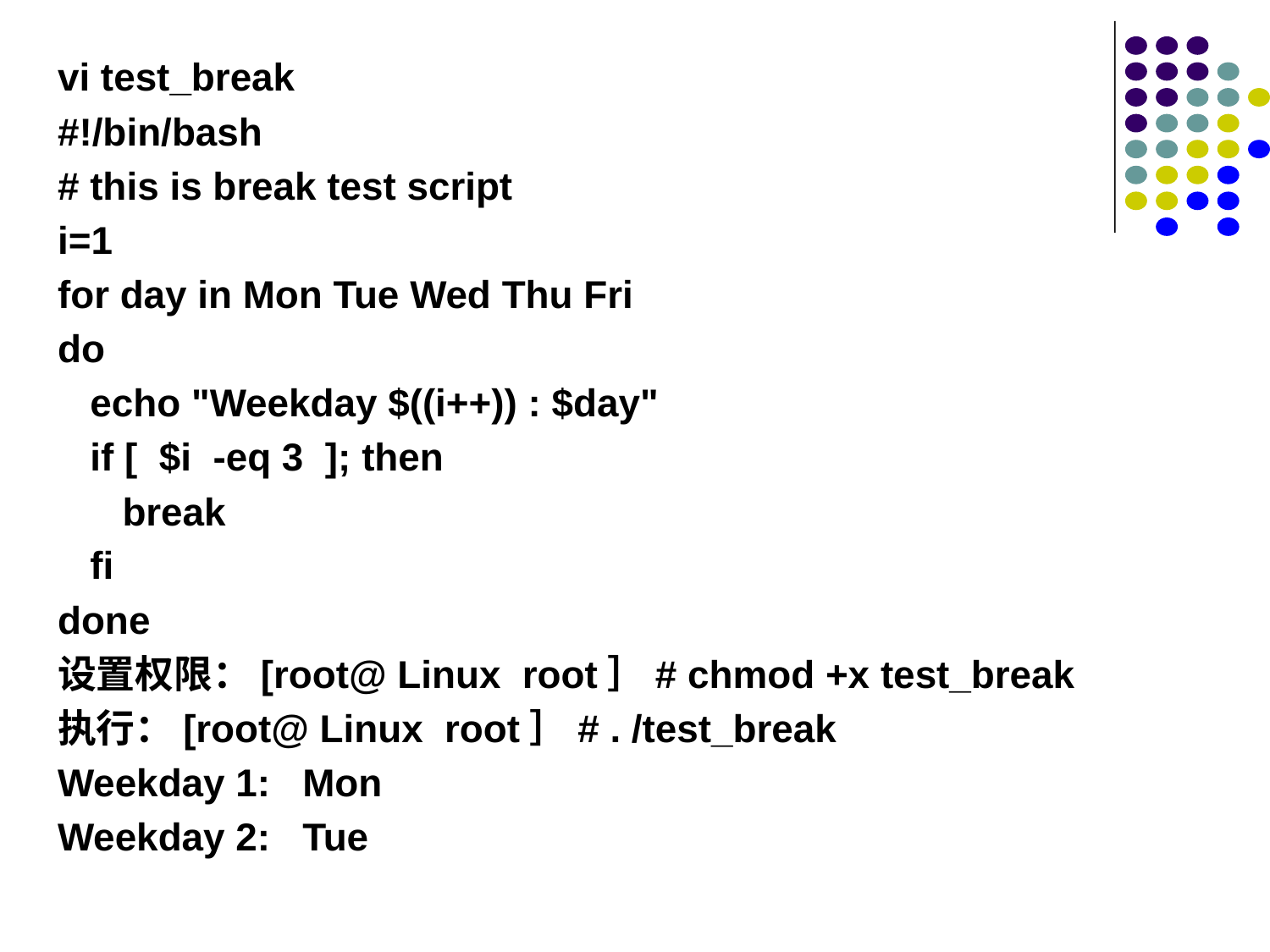

vi test_break
#!/bin/bash
# this is break test script
i=1
for day in Mon Tue Wed Thu Fri
do
   echo "Weekday $((i++)) : $day"
   if [  $i  -eq 3  ]; then
      break
   fi
done
设置权限：[root@ Linux  root］# chmod +x test_break
执行：[root@ Linux  root］# . /test_break
Weekday 1:   Mon
Weekday 2:   Tue